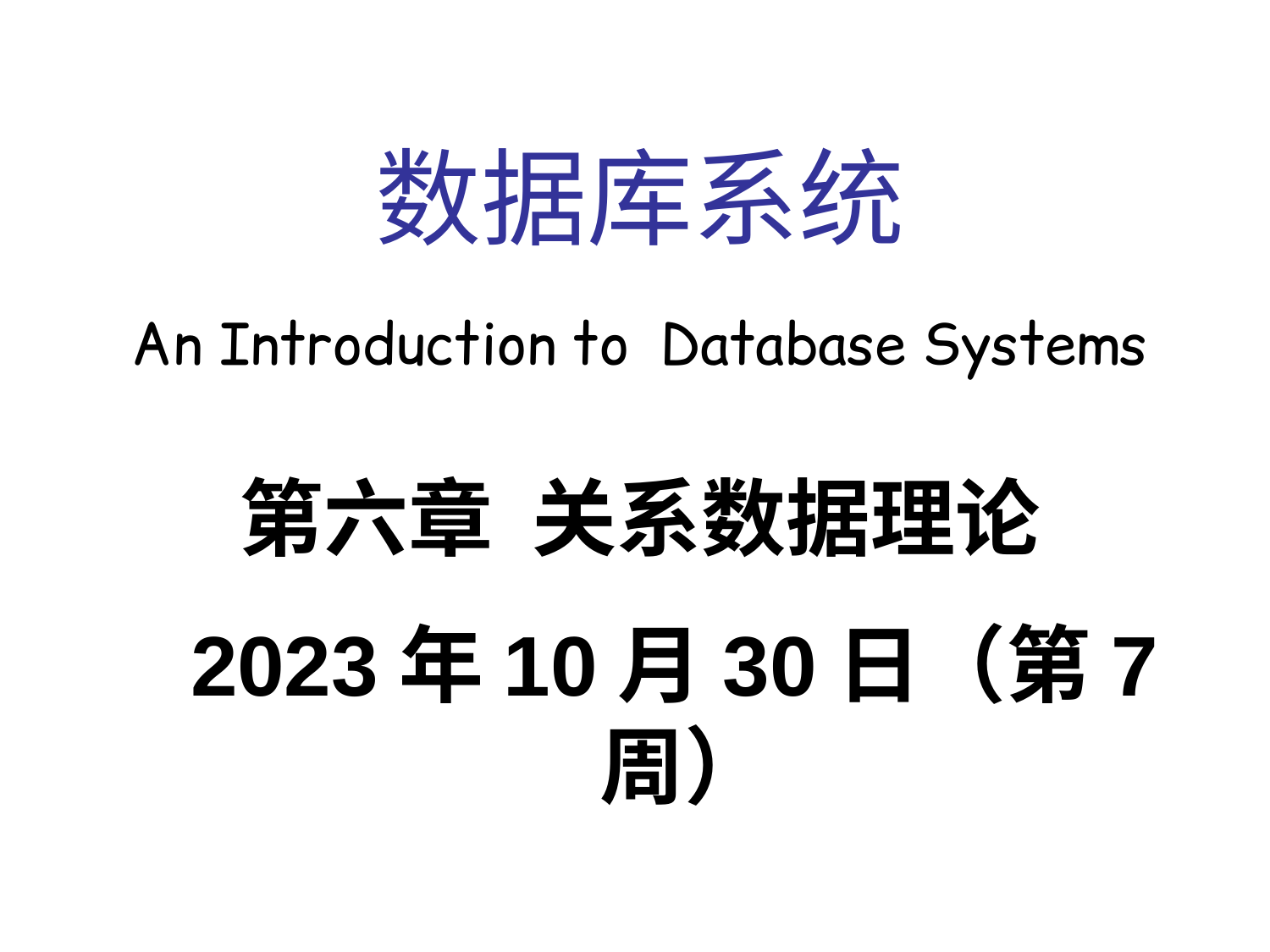

数据库系统
An Introduction to Database Systems
# 第六章  关系数据理论
2023年10月30日（第7周）